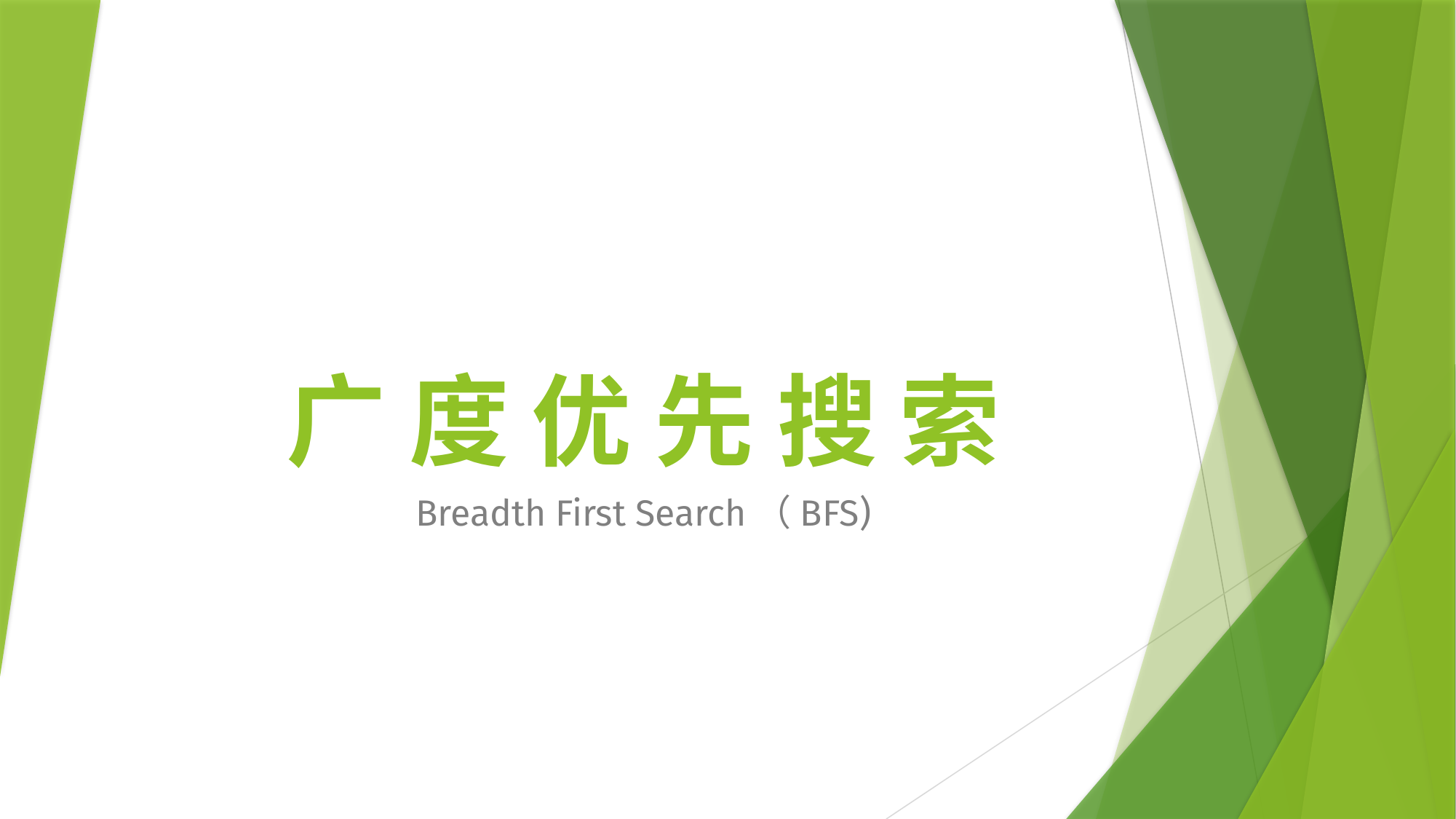

# 广 度 优 先 搜 索
Breadth First Search（BFS)